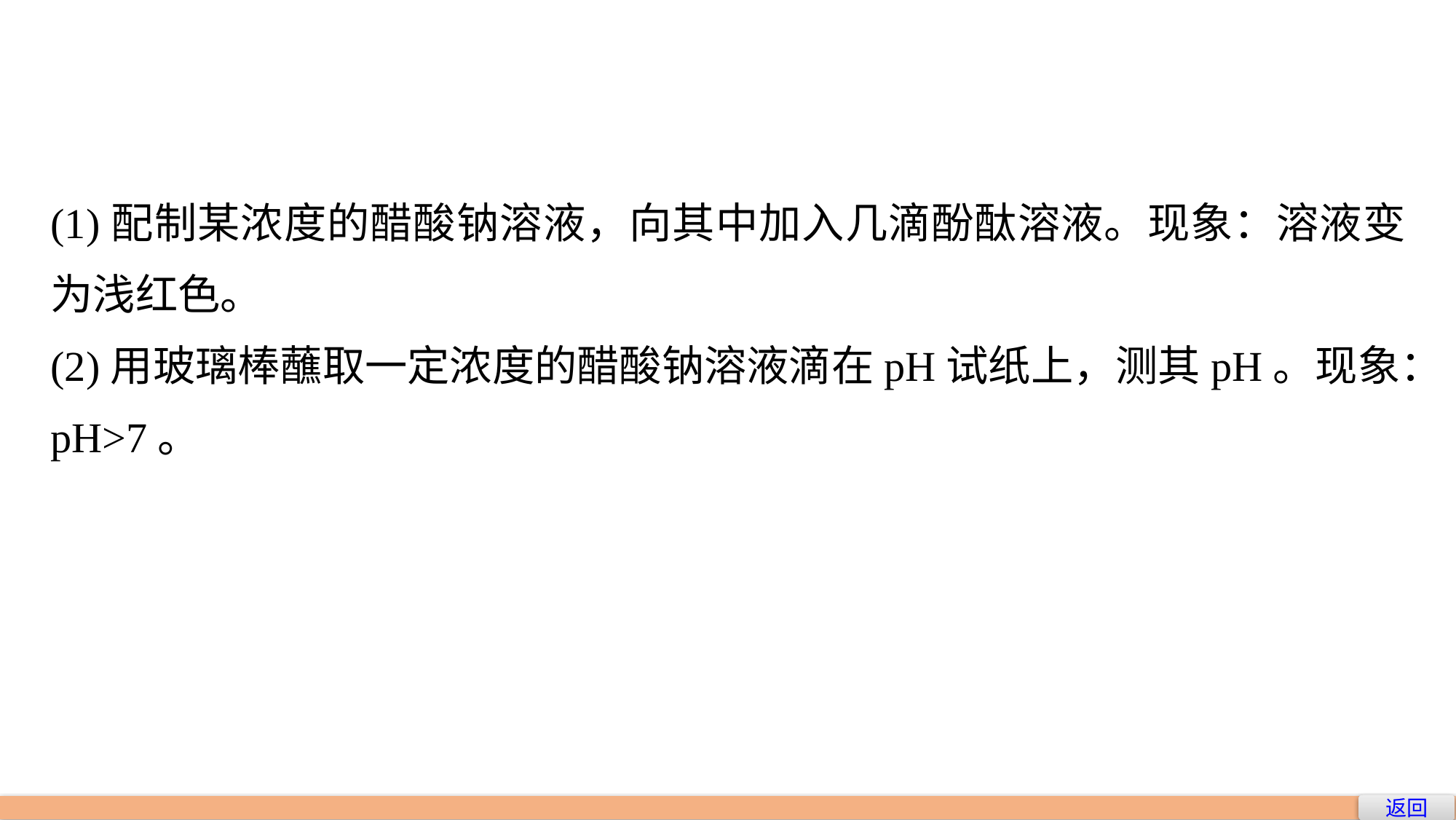

(1)配制某浓度的醋酸钠溶液，向其中加入几滴酚酞溶液。现象：溶液变为浅红色。
(2)用玻璃棒蘸取一定浓度的醋酸钠溶液滴在pH试纸上，测其pH。现象：pH>7。
返回